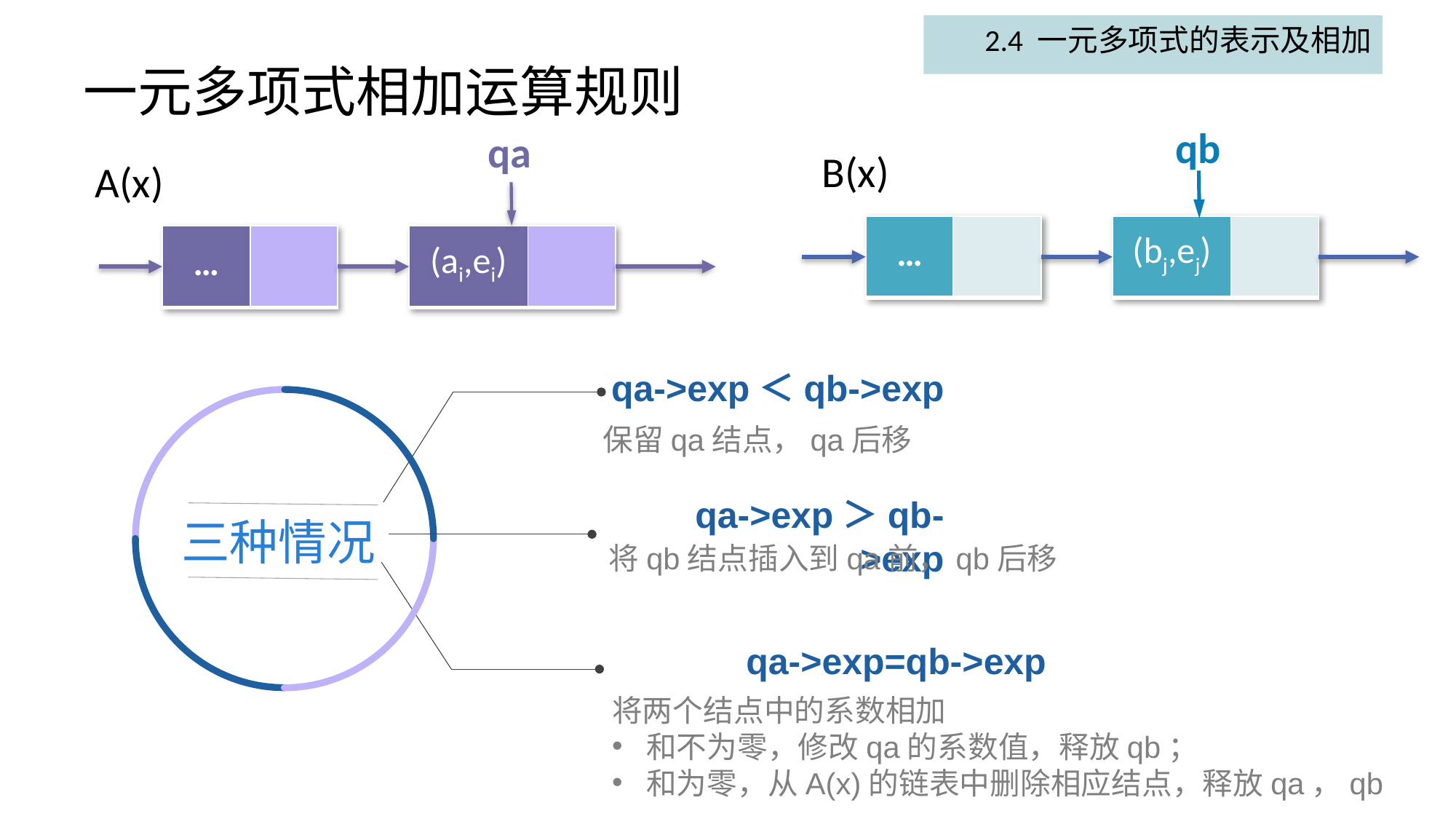

2.4 一元多项式的表示及相加

# 一元多项式相加运算规则
qb

qa

B(x)
A(x)
| (bj,ej) |  |
| --- | --- |
| … |  |
| --- | --- |
| (ai,ei) |  |
| --- | --- |
| … |  |
| --- | --- |
qa->exp＜qb->exp

保留qa结点，qa后移
qa->exp＞qb->exp
三种情况
将qb结点插入到qa前，qb后移
qa->exp=qb->exp
将两个结点中的系数相加
和不为零，修改qa的系数值，释放qb；
和为零，从A(x)的链表中删除相应结点，释放qa，qb